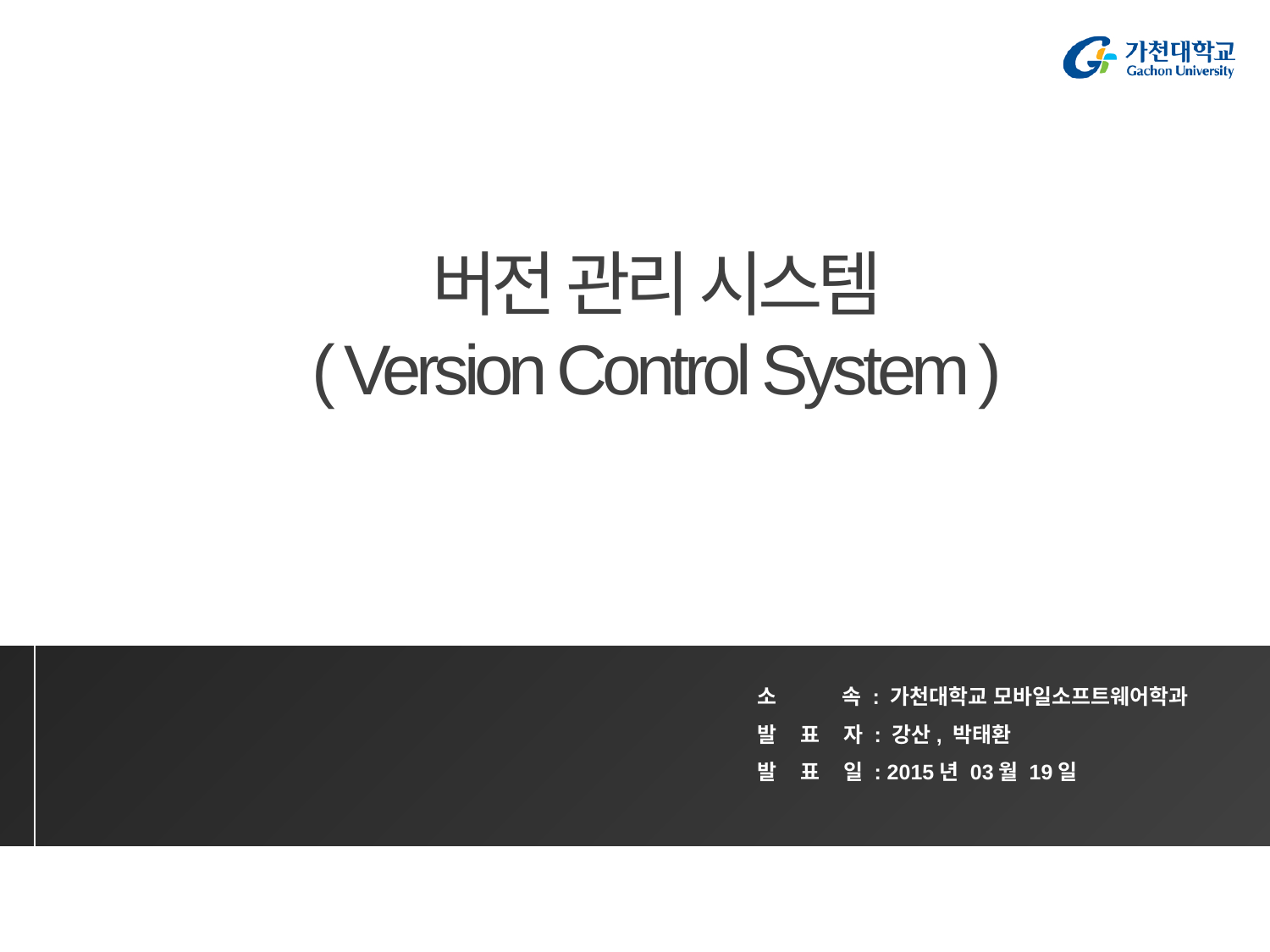

# 버전 관리 시스템 ( Version Control System )

소           속 : 가천대학교 모바일소프트웨어학과
발    표    자 : 강산, 박태환
발    표    일 : 2015년 03월 19일
2015-03-18
1